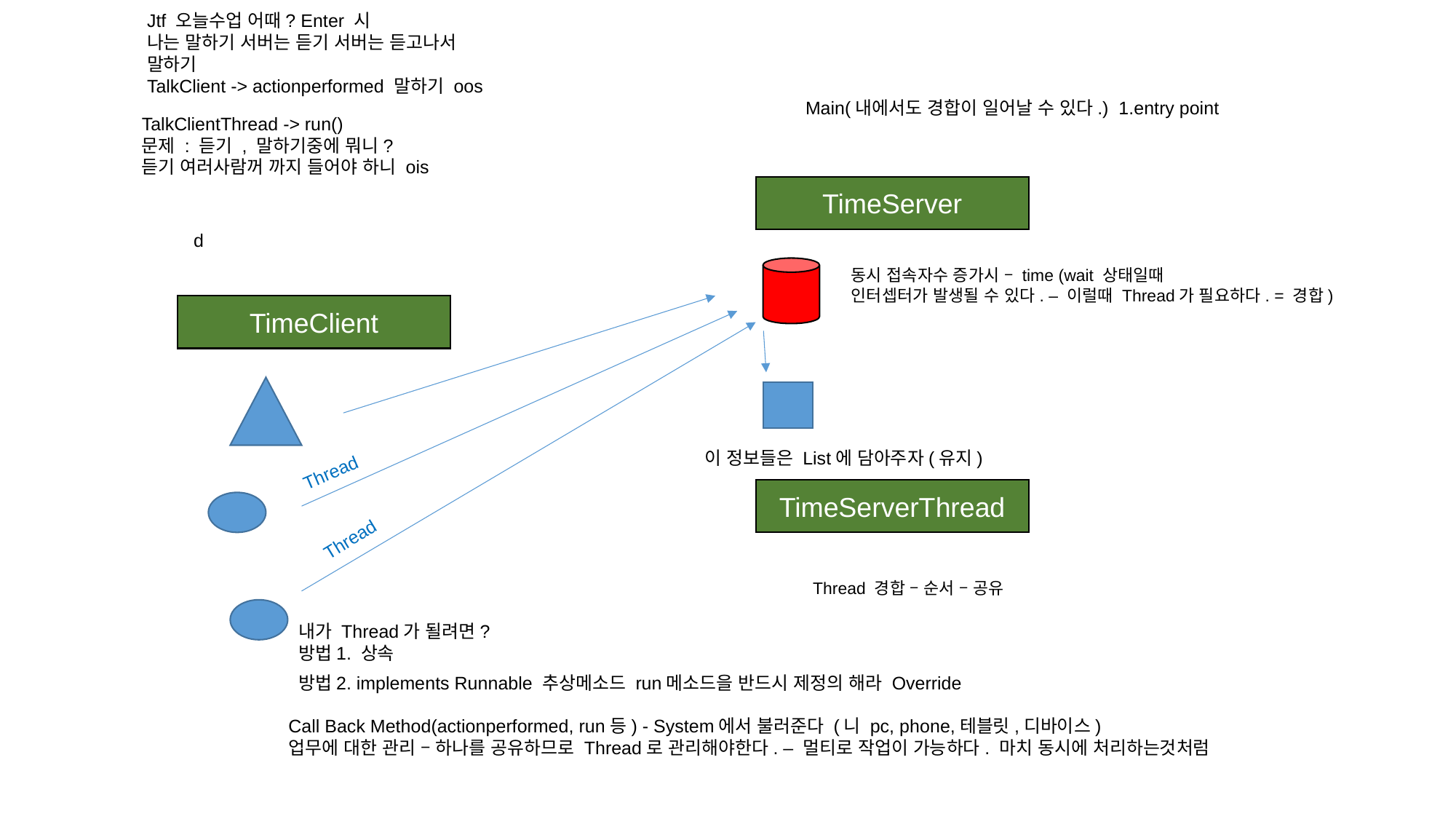

Jtf 오늘수업 어때? Enter 시
나는 말하기 서버는 듣기 서버는 듣고나서
말하기
TalkClient -> actionperformed 말하기 oos
Main(내에서도 경합이 일어날 수 있다.)  1.entry point
TalkClientThread -> run()
문제 : 듣기 , 말하기중에 뭐니?
듣기 여러사람꺼 까지 들어야 하니 ois
TimeServer
d

동시 접속자수 증가시 – time (wait 상태일때
인터셉터가 발생될 수 있다. – 이럴때 Thread가 필요하다. = 경합)
TimeClient

이 정보들은 List에 담아주자(유지)
Thread
TimeServerThread

Thread
Thread 경합 – 순서 – 공유

내가 Thread가 될려면?
방법1. 상속
방법2. implements Runnable 추상메소드 run메소드을 반드시 제정의 해라 Override
Call Back Method(actionperformed, run등) - System에서 불러준다 (니 pc, phone,테블릿,디바이스)
업무에 대한 관리 – 하나를 공유하므로 Thread로 관리해야한다. – 멀티로 작업이 가능하다. 마치 동시에 처리하는것처럼